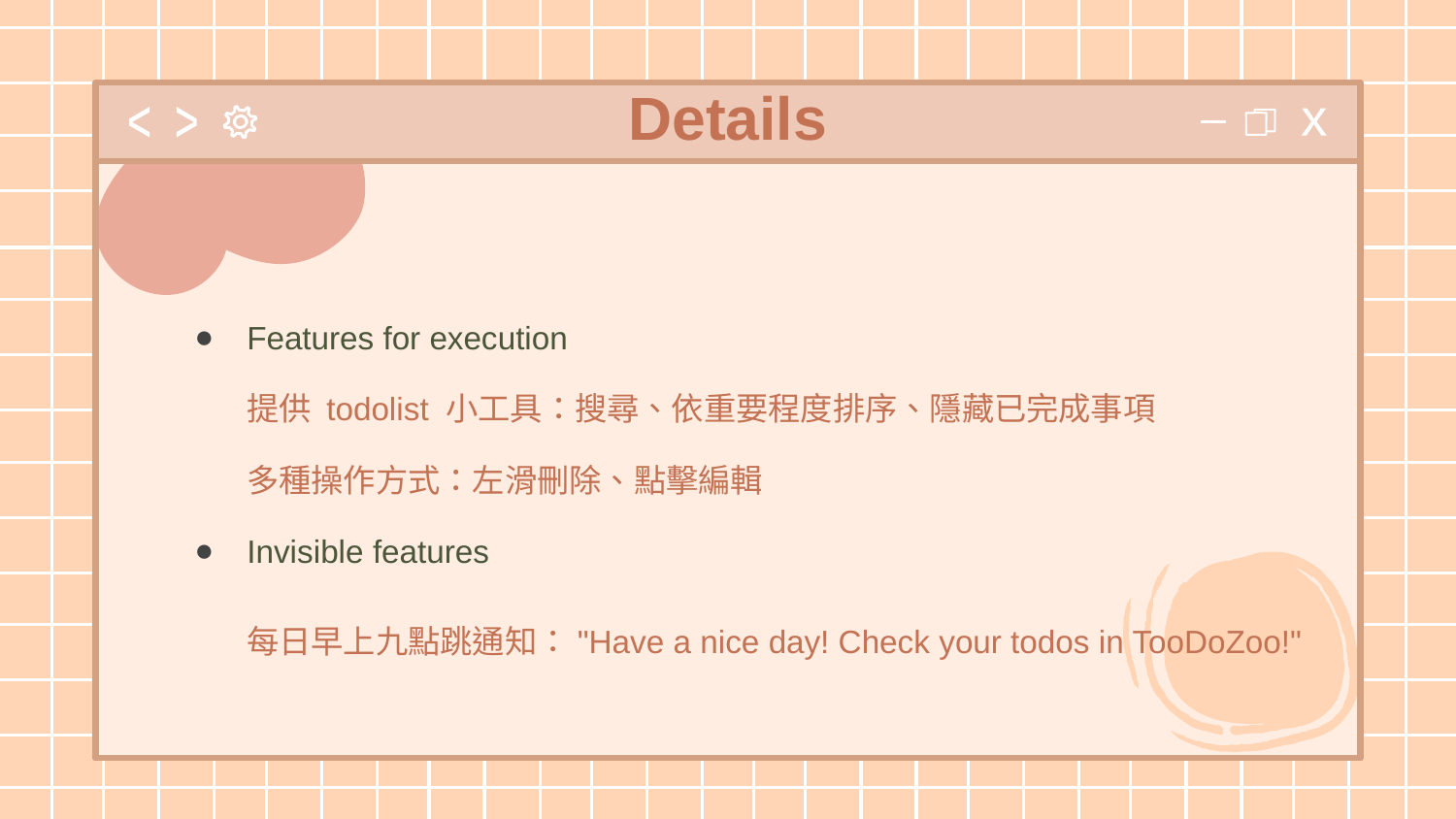

# Details
Features for execution
提供 todolist 小工具：搜尋、依重要程度排序、隱藏已完成事項
多種操作方式：左滑刪除、點擊編輯
Invisible features
每日早上九點跳通知："Have a nice day! Check your todos in TooDoZoo!"